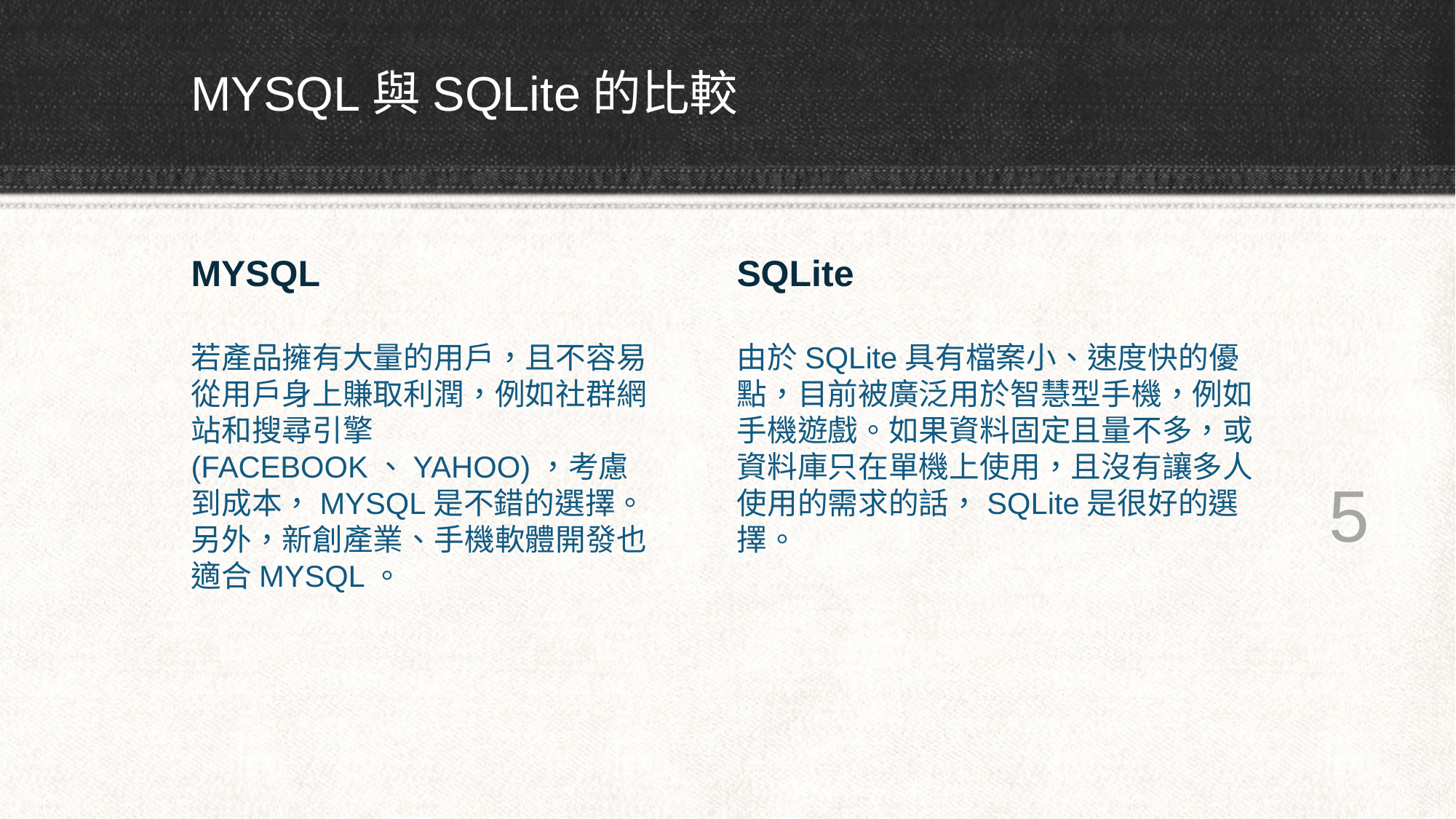

# MYSQL與SQLite的比較
MYSQL
SQLite
若產品擁有大量的用戶，且不容易從用戶身上賺取利潤，例如社群網站和搜尋引擎(FACEBOOK、YAHOO)，考慮到成本，MYSQL是不錯的選擇。另外，新創產業、手機軟體開發也適合MYSQL。
由於SQLite具有檔案小、速度快的優點，目前被廣泛用於智慧型手機，例如手機遊戲。如果資料固定且量不多，或資料庫只在單機上使用，且沒有讓多人使用的需求的話，SQLite是很好的選擇。

            5